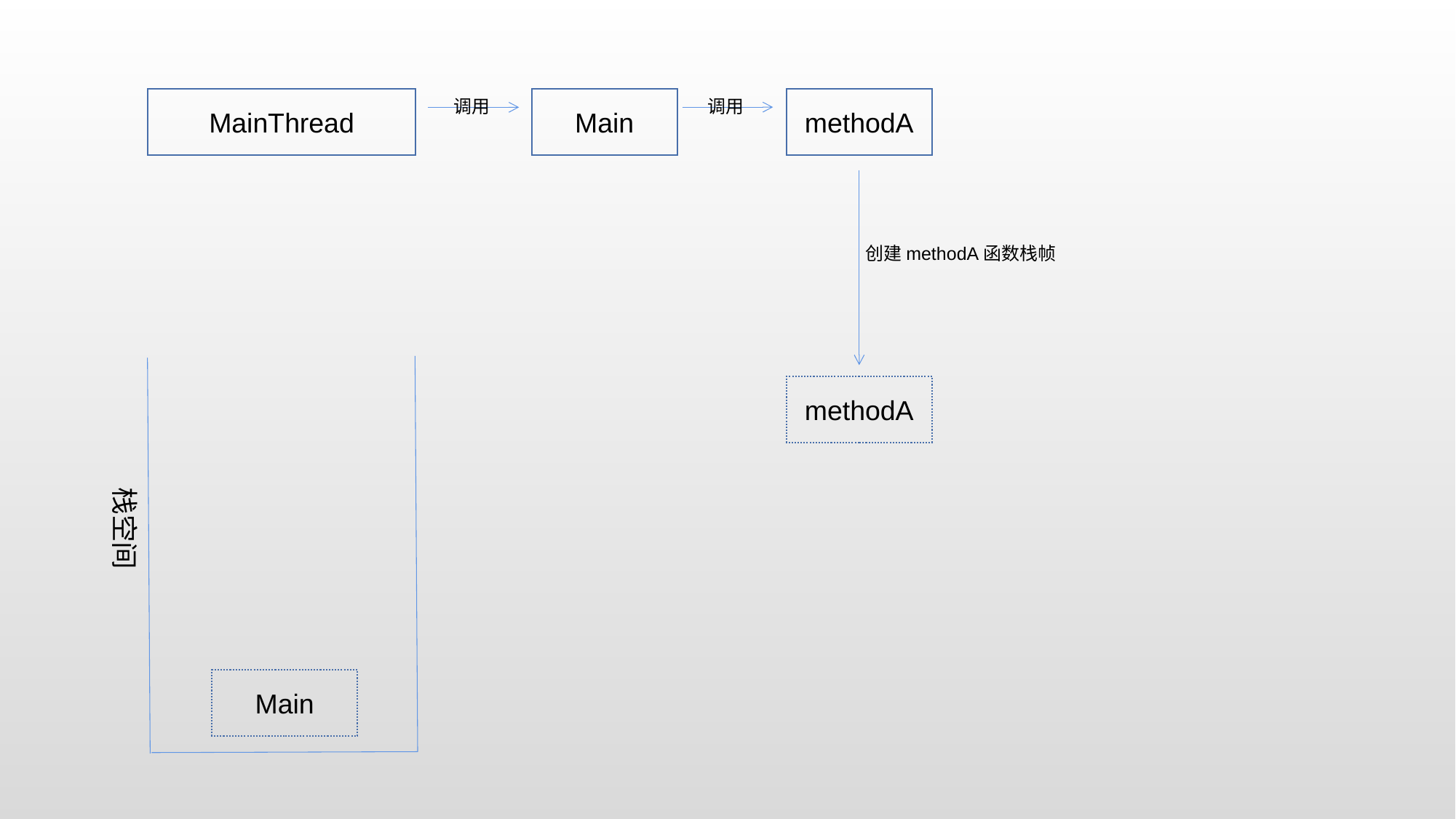

MainThread
Main
methodA
调用
调用
创建methodA函数栈帧
methodA
栈空间
Main